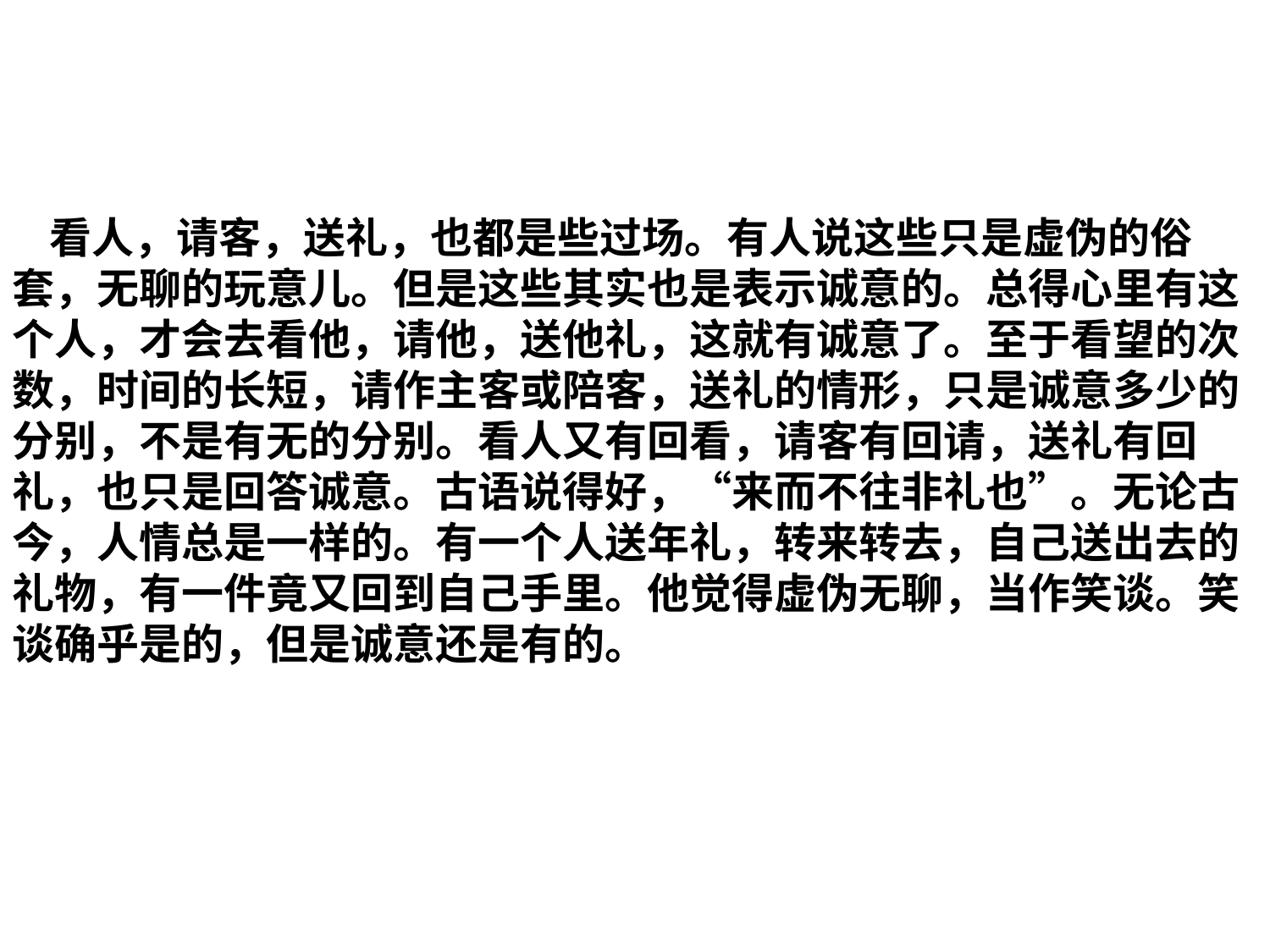

看人，请客，送礼，也都是些过场。有人说这些只是虚伪的俗套，无聊的玩意儿。但是这些其实也是表示诚意的。总得心里有这个人，才会去看他，请他，送他礼，这就有诚意了。至于看望的次数，时间的长短，请作主客或陪客，送礼的情形，只是诚意多少的分别，不是有无的分别。看人又有回看，请客有回请，送礼有回礼，也只是回答诚意。古语说得好，“来而不往非礼也”。无论古今，人情总是一样的。有一个人送年礼，转来转去，自己送出去的礼物，有一件竟又回到自己手里。他觉得虚伪无聊，当作笑谈。笑谈确乎是的，但是诚意还是有的。